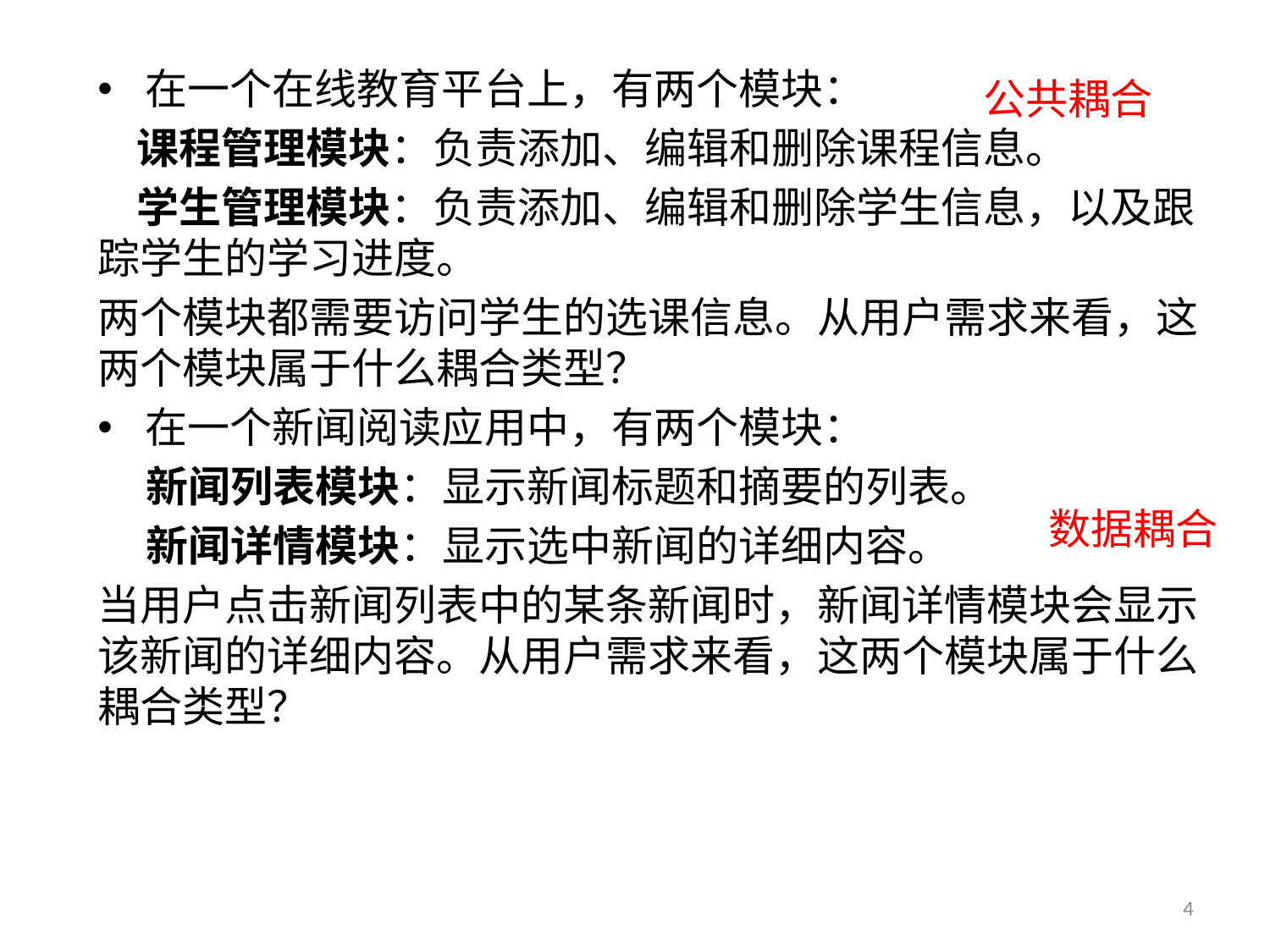

在一个在线教育平台上，有两个模块：
   课程管理模块：负责添加、编辑和删除课程信息。
   学生管理模块：负责添加、编辑和删除学生信息，以及跟踪学生的学习进度。
两个模块都需要访问学生的选课信息。从用户需求来看，这两个模块属于什么耦合类型？
在一个新闻阅读应用中，有两个模块：
    新闻列表模块：显示新闻标题和摘要的列表。
    新闻详情模块：显示选中新闻的详细内容。
当用户点击新闻列表中的某条新闻时，新闻详情模块会显示该新闻的详细内容。从用户需求来看，这两个模块属于什么耦合类型？

公共耦合
数据耦合
4